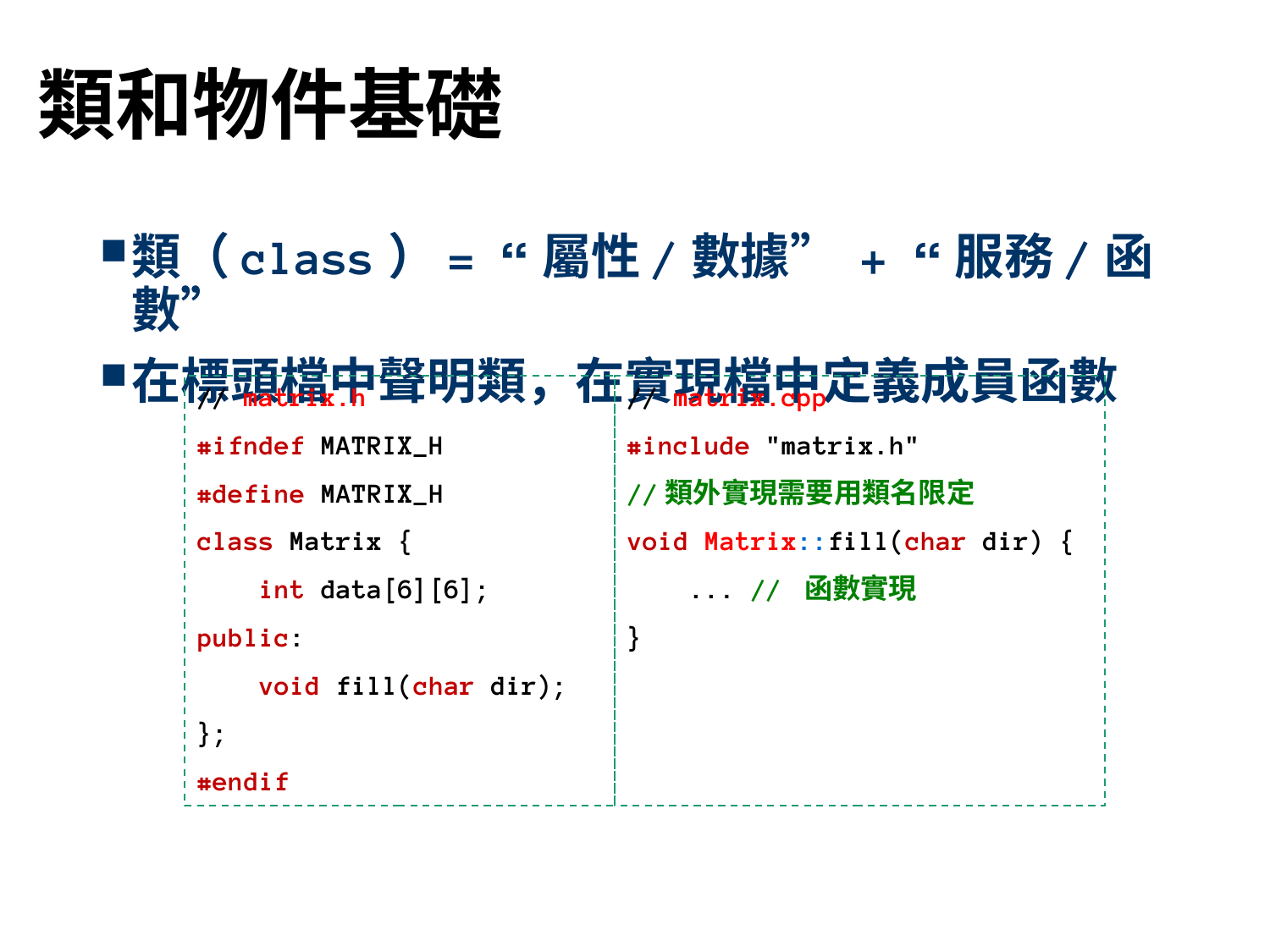

# 類和物件基礎
類（class）= “屬性/數據” + “服務/函數”
在標頭檔中聲明類，在實現檔中定義成員函數

// matrix.h
#ifndef MATRIX_H
#define MATRIX_H
class Matrix {
    int data[6][6];
public:
    void fill(char dir);
};
#endif
// matrix.cpp
#include "matrix.h"
//類外實現需要用類名限定
void Matrix::fill(char dir) {
    ... // 函數實現
}